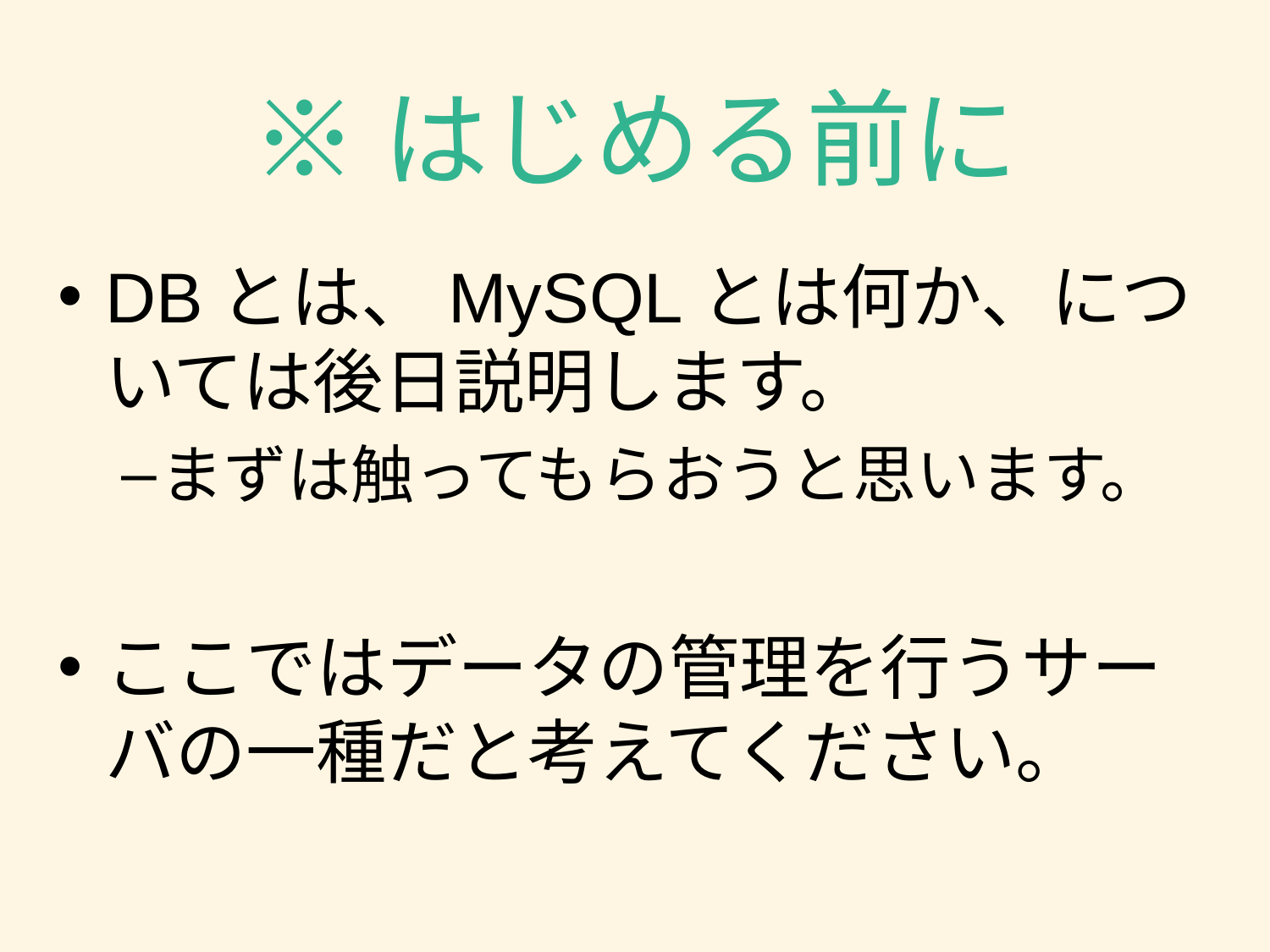

# ※はじめる前に
DBとは、MySQLとは何か、については後日説明します。
まずは触ってもらおうと思います。

ここではデータの管理を行うサーバの一種だと考えてください。